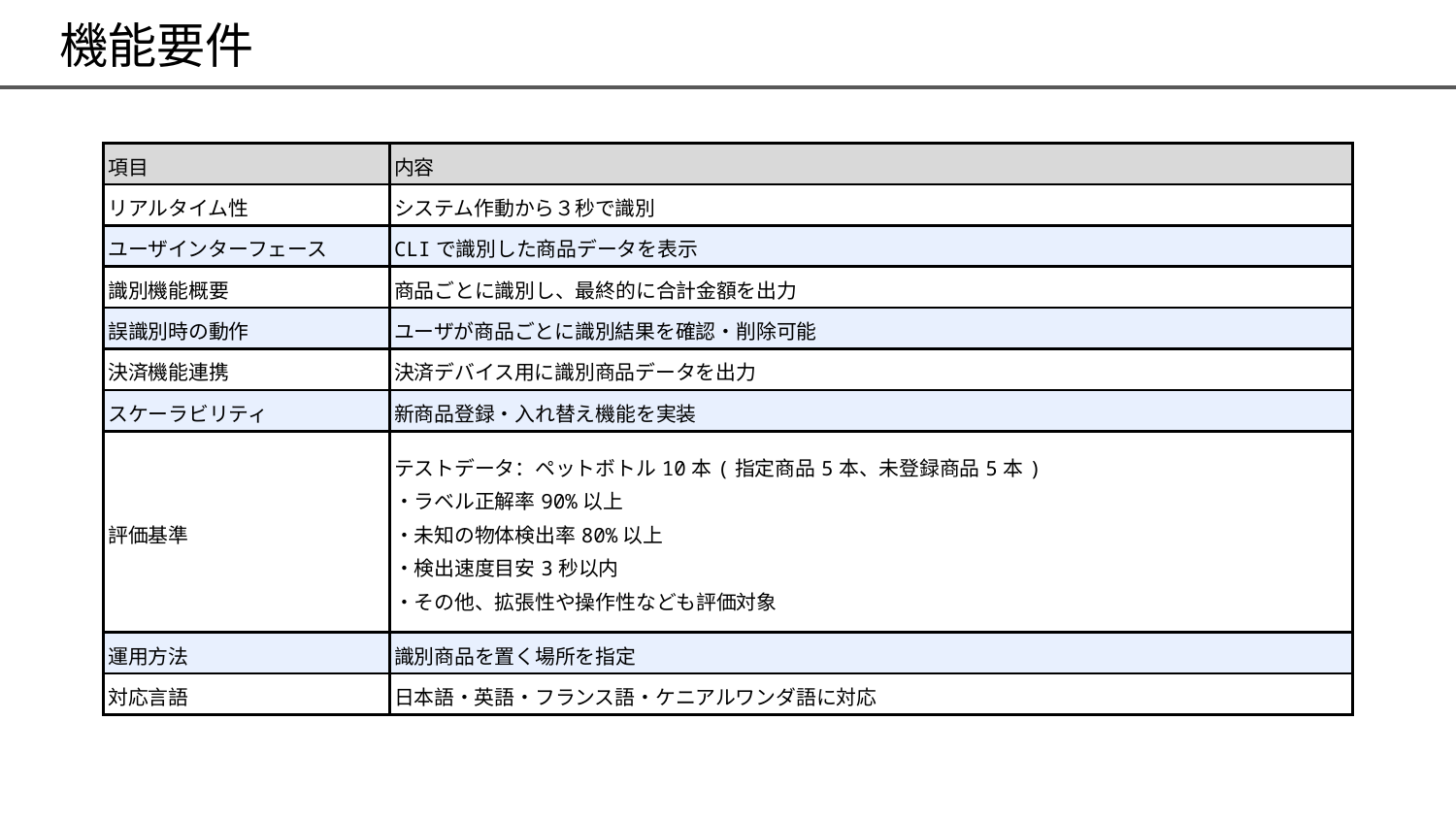

機能要件
| 項目 | 内容 |
| --- | --- |
| リアルタイム性 | システム作動から３秒で識別 |
| ユーザインターフェース | CLIで識別した商品データを表示 |
| 識別機能概要 | 商品ごとに識別し、最終的に合計金額を出力 |
| 誤識別時の動作 | ユーザが商品ごとに識別結果を確認・削除可能 |
| 決済機能連携 | 決済デバイス用に識別商品データを出力 |
| スケーラビリティ | 新商品登録・入れ替え機能を実装 |
| 評価基準 | テストデータ：ペットボトル10本(指定商品5本、未登録商品5本) ・ラベル正解率90%以上 ・未知の物体検出率80%以上 ・検出速度目安3秒以内 ・その他、拡張性や操作性なども評価対象 |
| 運用方法 | 識別商品を置く場所を指定 |
| 対応言語 | 日本語・英語・フランス語・ケニアルワンダ語に対応 |